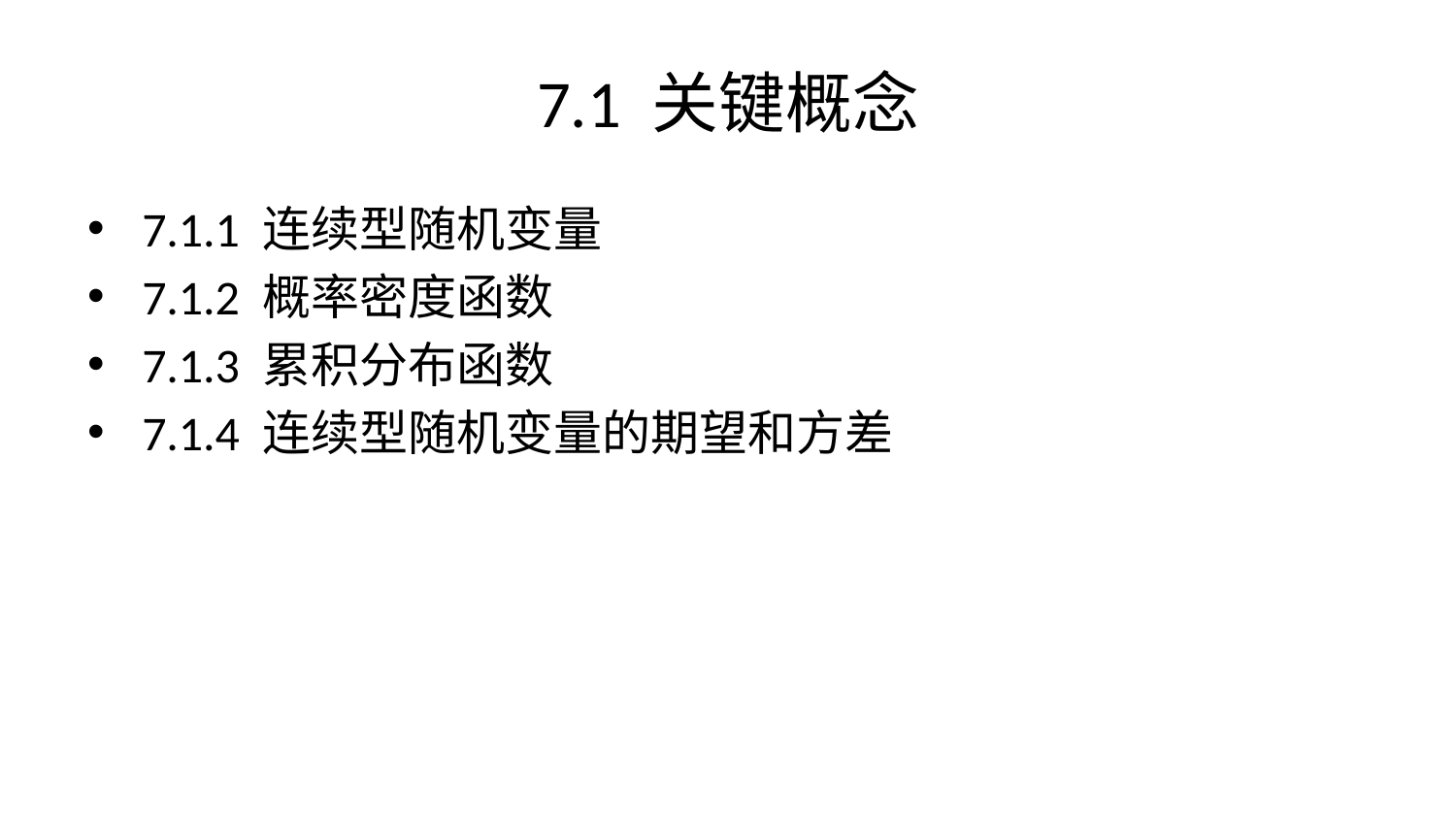

# 7.1 关键概念
7.1.1 连续型随机变量
7.1.2 概率密度函数
7.1.3 累积分布函数
7.1.4 连续型随机变量的期望和方差